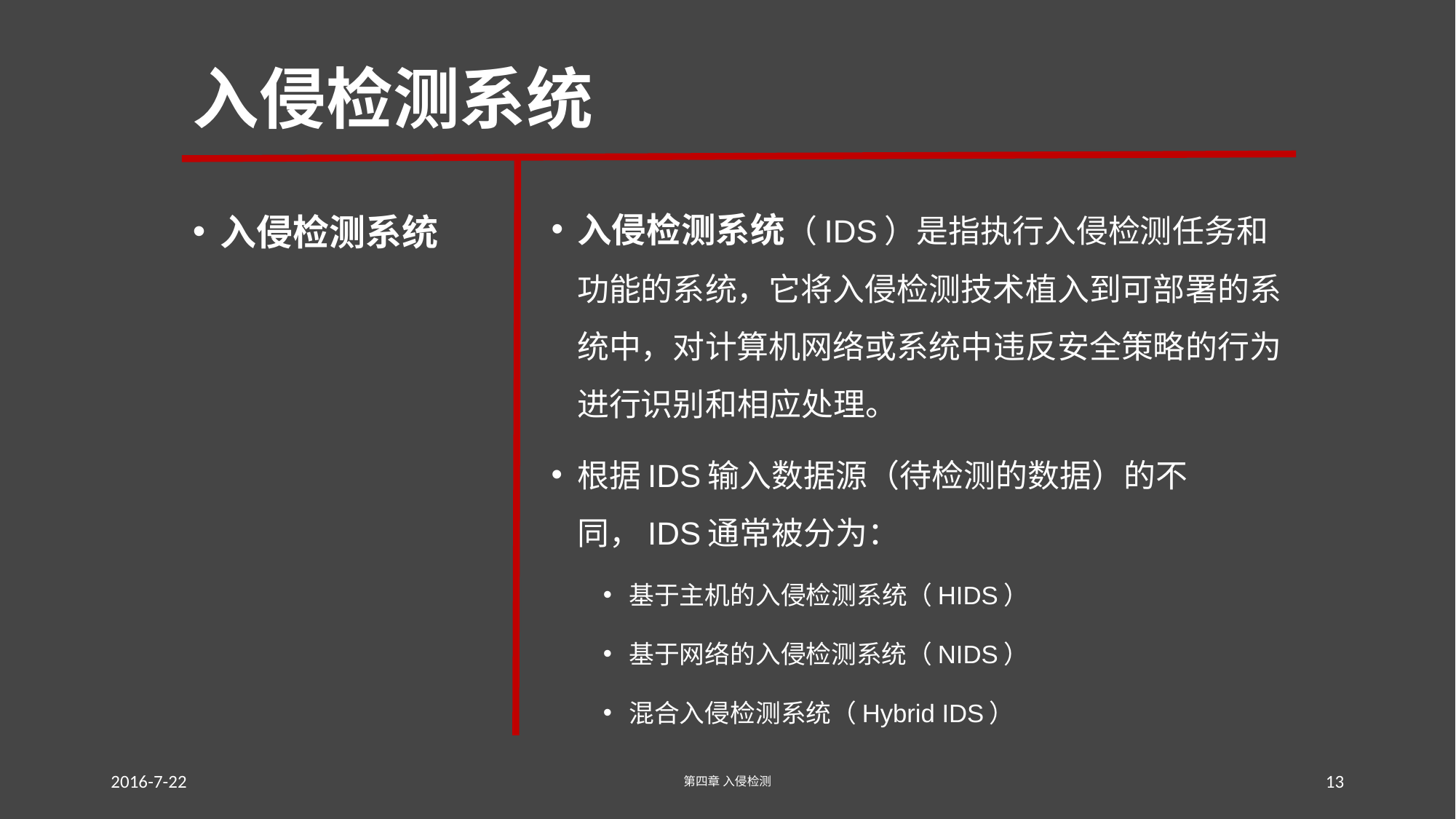

# 入侵检测系统
入侵检测系统
入侵检测系统（IDS）是指执行入侵检测任务和功能的系统，它将入侵检测技术植入到可部署的系统中，对计算机网络或系统中违反安全策略的行为进行识别和相应处理。
根据IDS输入数据源（待检测的数据）的不同，IDS通常被分为：
基于主机的入侵检测系统（HIDS）
基于网络的入侵检测系统（NIDS）
混合入侵检测系统（Hybrid IDS）
2016-7-22
第四章 入侵检测
13